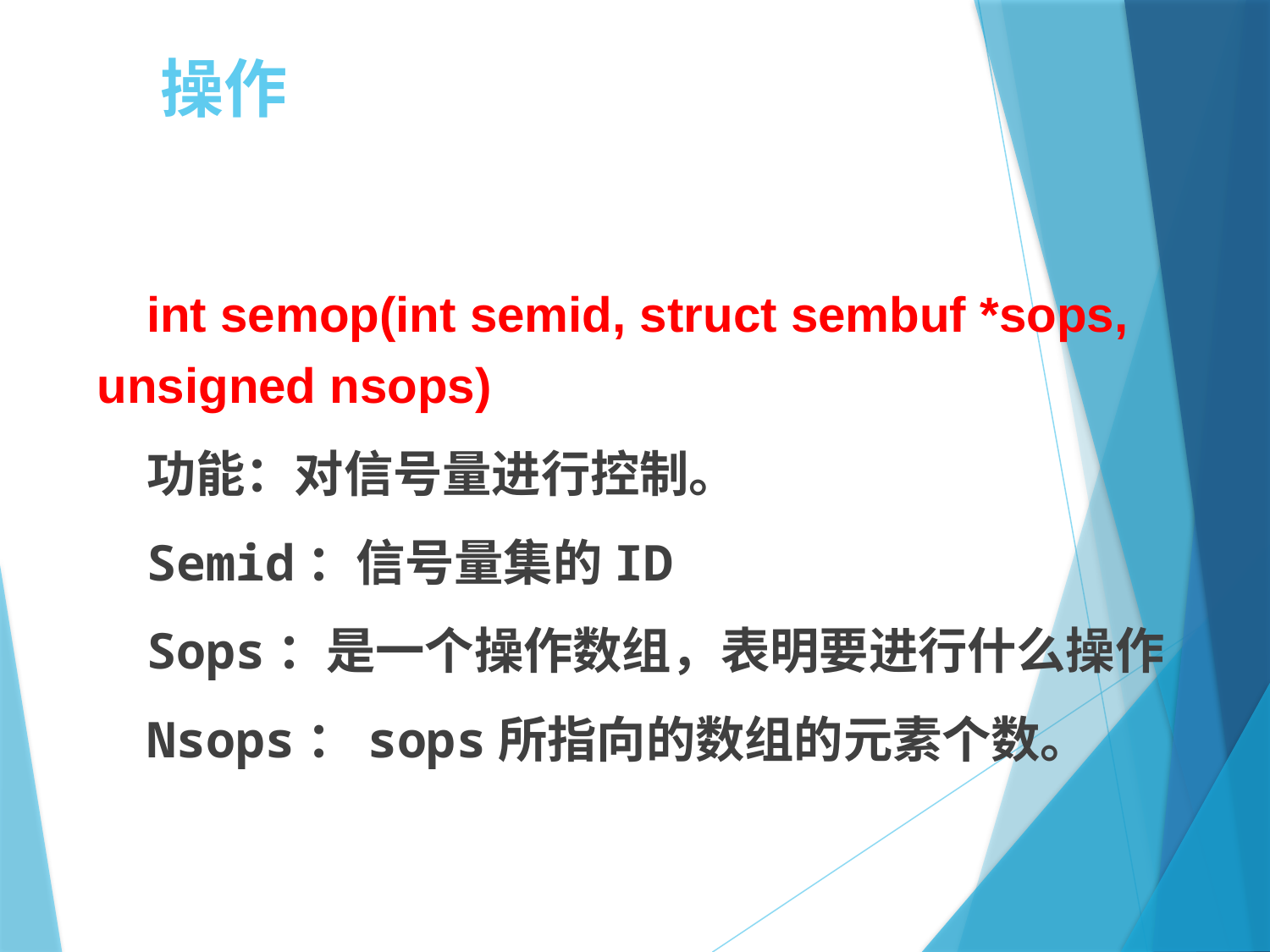

# 操作
int semop(int semid, struct sembuf *sops, unsigned nsops)
功能：对信号量进行控制。
Semid：信号量集的ID
Sops：是一个操作数组，表明要进行什么操作
Nsops：sops所指向的数组的元素个数。